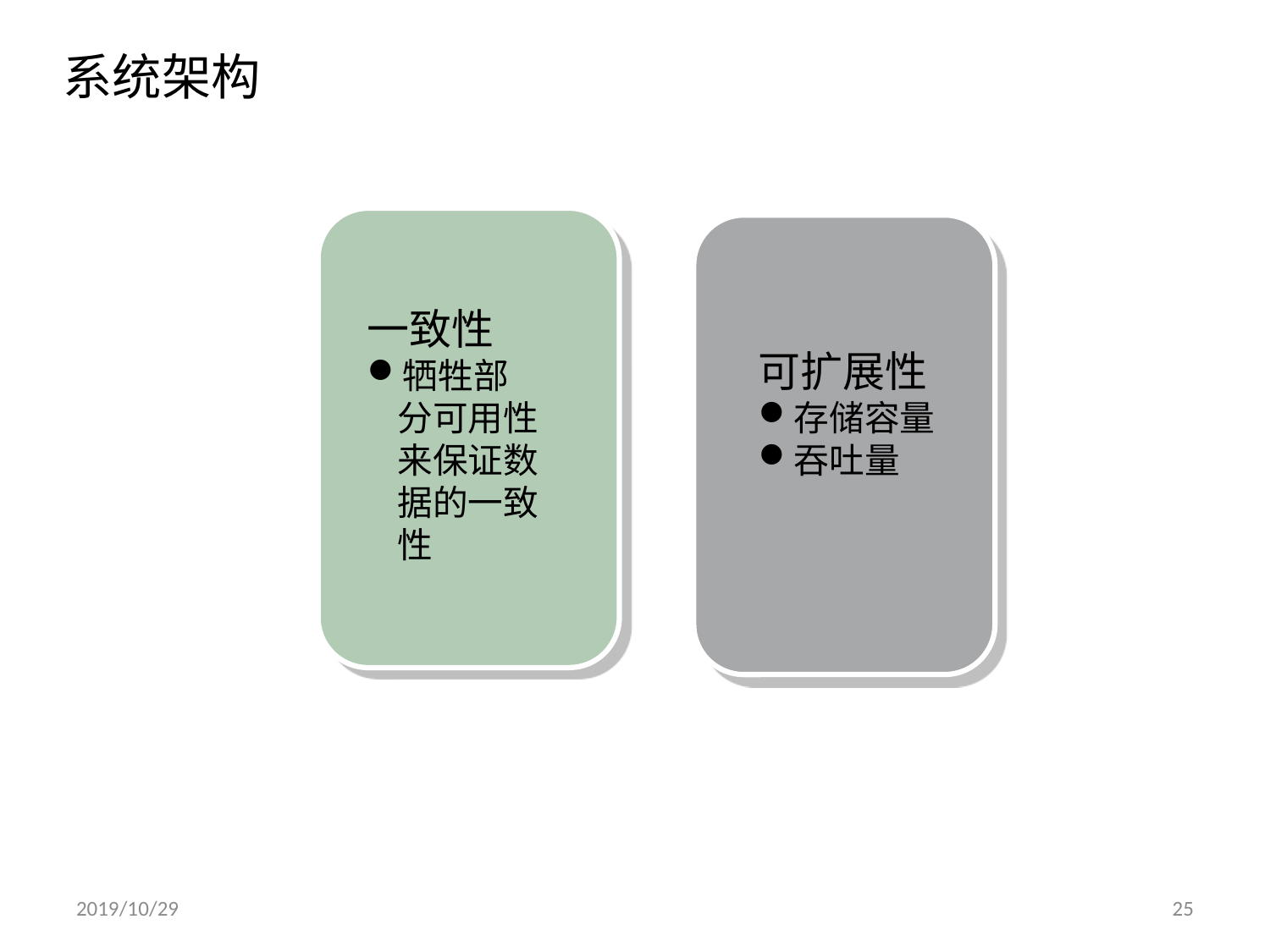

系统架构

点击添加文本
一致性
牺牲部分可用性来保证数据的一致性
可扩展性
存储容量
吞吐量
点击添加文本
点击添加文本
点击添加文本
2019/10/29
25